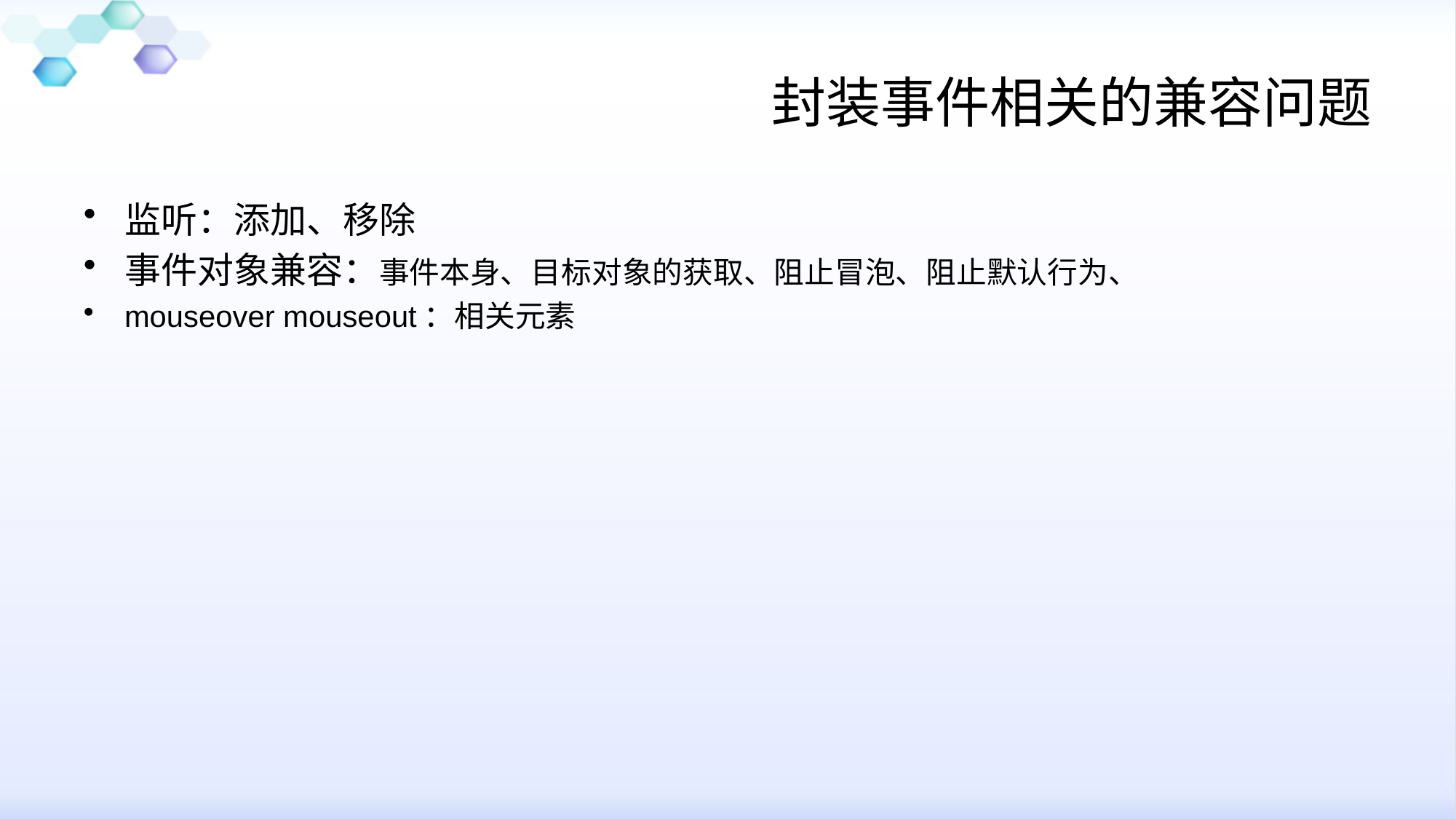

# 封装事件相关的兼容问题
监听：添加、移除
事件对象兼容：事件本身、目标对象的获取、阻止冒泡、阻止默认行为、
mouseover mouseout：相关元素